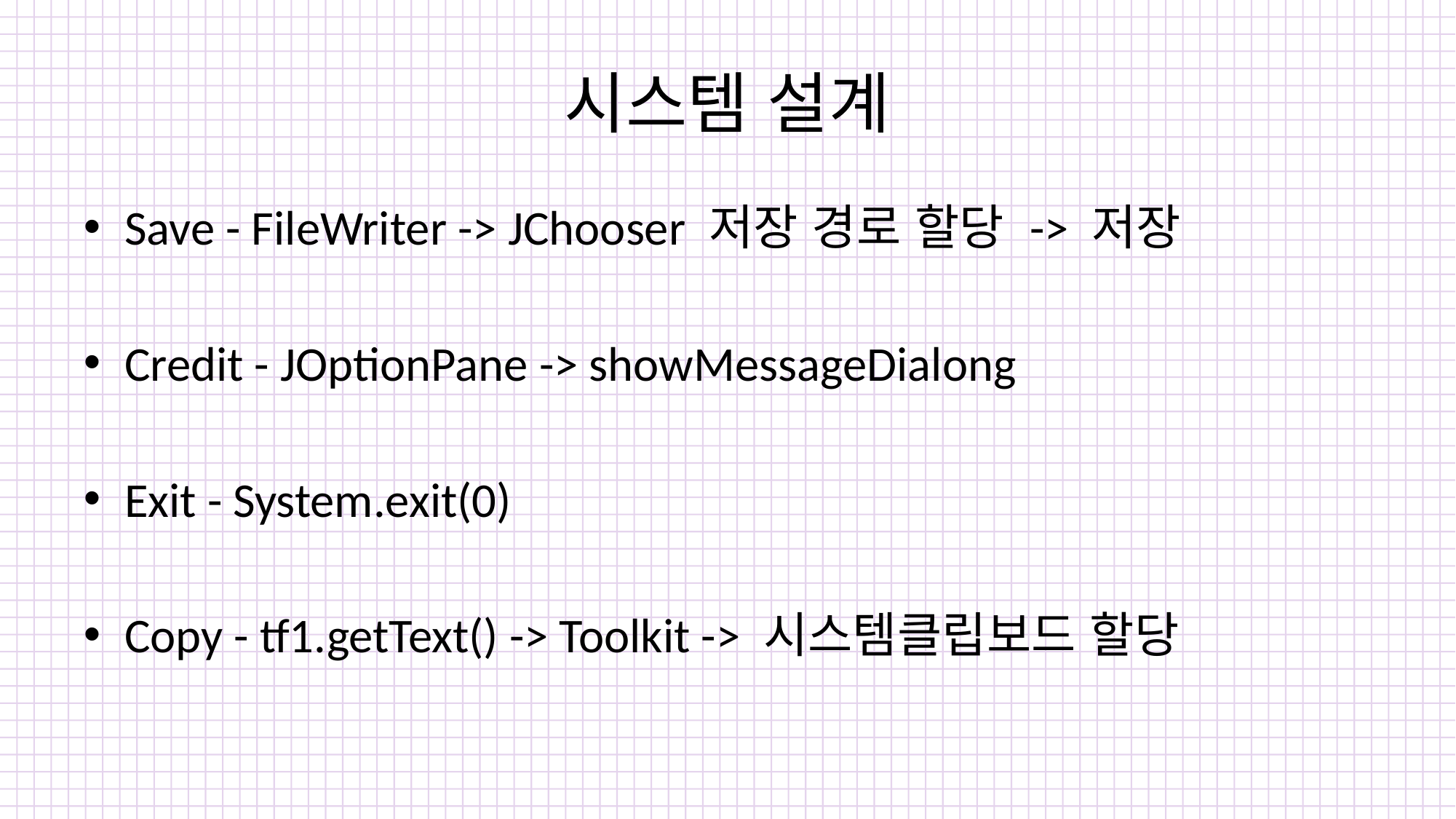

# 시스템 설계
Save - FileWriter -> JChooser 저장 경로 할당 -> 저장

Credit - JOptionPane -> showMessageDialong

Exit - System.exit(0)

Copy - tf1.getText() -> Toolkit -> 시스템클립보드 할당